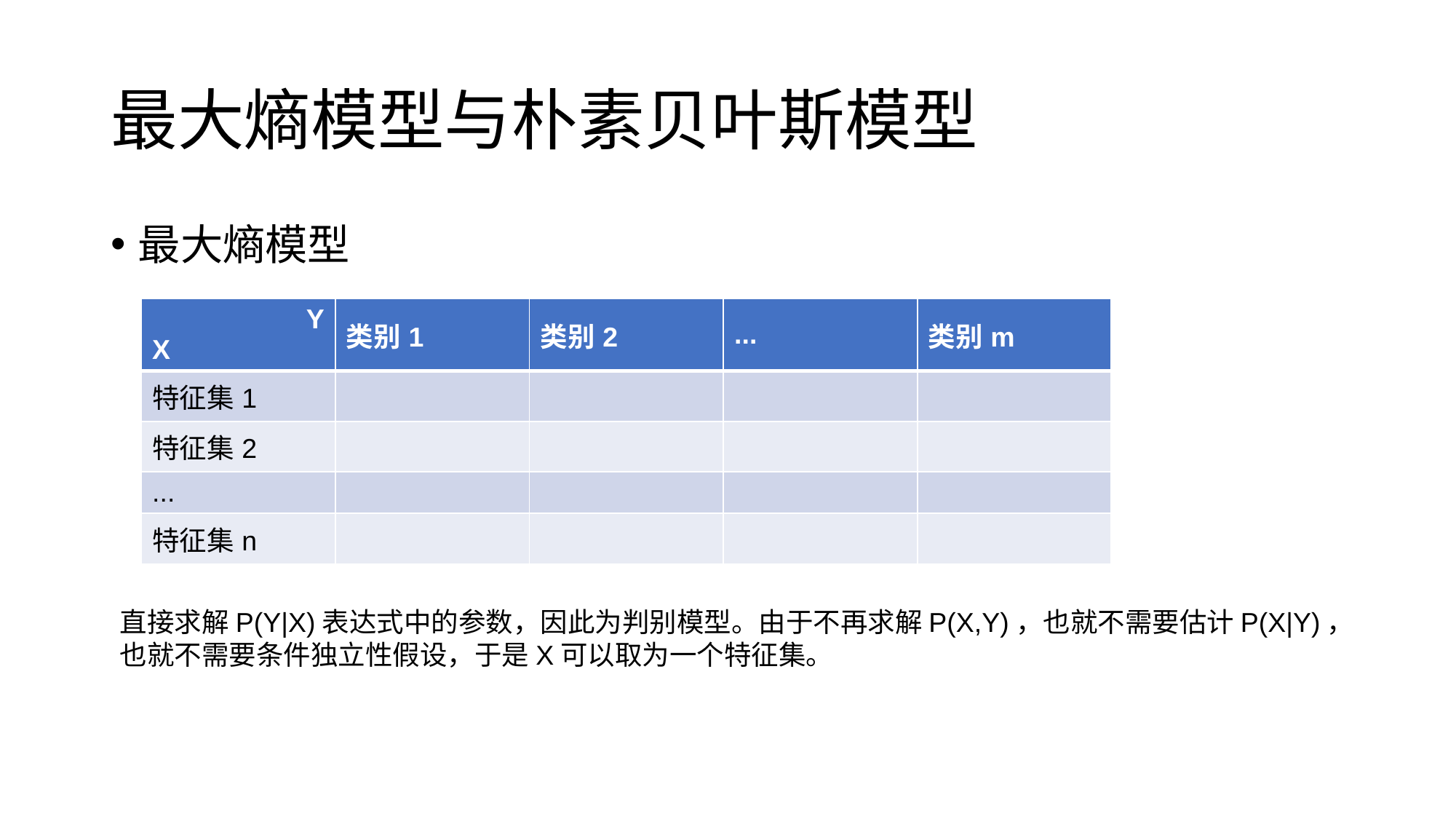

# 最大熵模型与朴素贝叶斯模型
最大熵模型
| Y X | 类别1 | 类别2 | ... | 类别m |
| --- | --- | --- | --- | --- |
| 特征集1 |  |  |  |  |
| 特征集2 |  |  |  |  |
| ... |  |  |  |  |
| 特征集n |  |  |  |  |
直接求解P(Y|X)表达式中的参数，因此为判别模型。由于不再求解P(X,Y)，也就不需要估计P(X|Y)，
也就不需要条件独立性假设，于是X可以取为一个特征集。